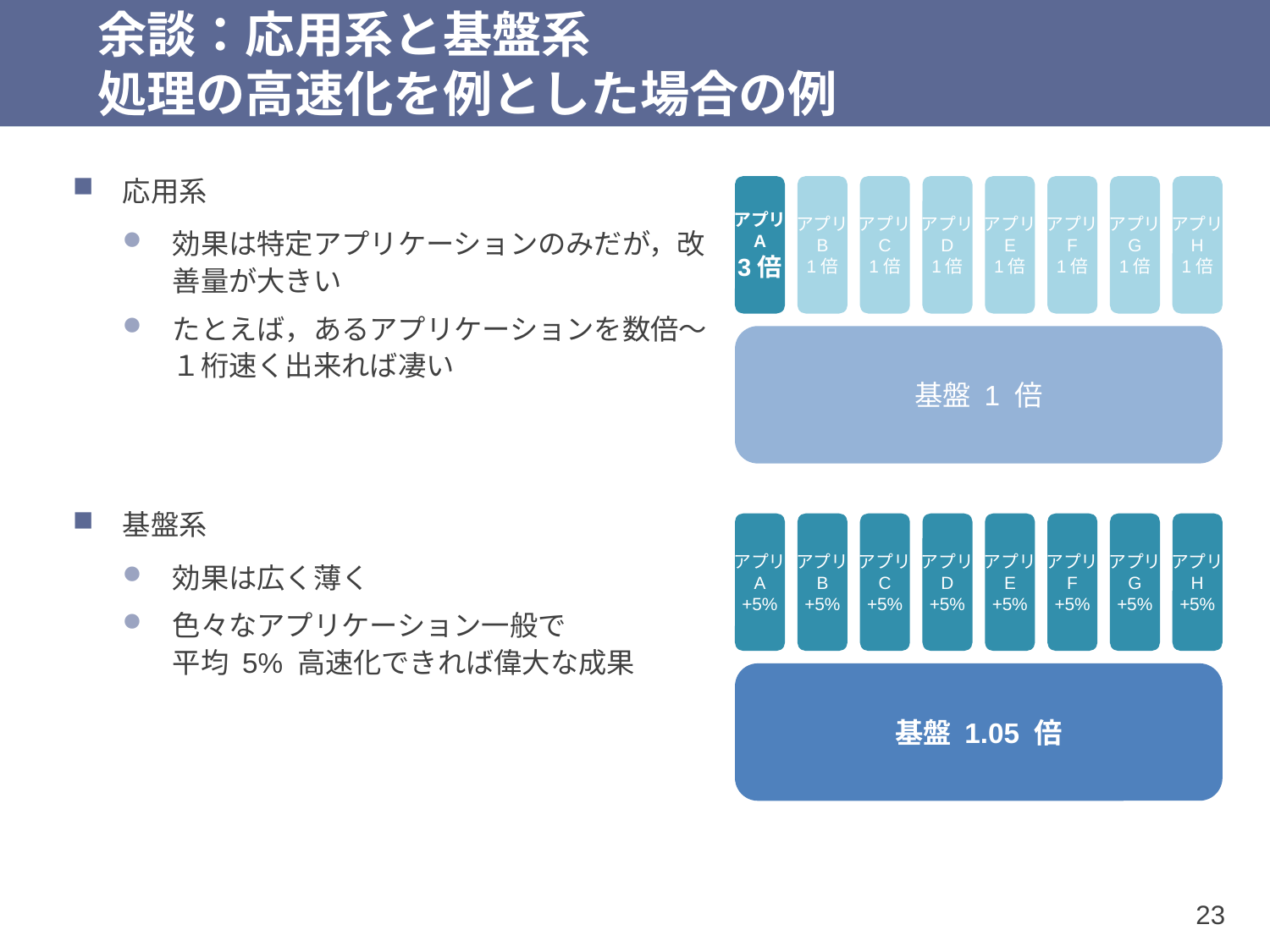

# 余談：応用系と基盤系 処理の高速化を例とした場合の例
応用系
効果は特定アプリケーションのみだが，改善量が大きい
たとえば，あるアプリケーションを数倍～１桁速く出来れば凄い
基盤系
効果は広く薄く
色々なアプリケーション一般で
平均 5% 高速化できれば偉大な成果
アプリ
A
3倍
アプリ
B
1倍
アプリ
C
1倍
アプリ
D
1倍
アプリ
E
1倍
アプリ
F
1倍
アプリ
G
1倍
アプリ
H
1倍
基盤 1 倍
アプリ
A
+5%
アプリ
B
+5%
アプリ
C
+5%
アプリ
D
+5%
アプリ
E
+5%
アプリ
F
+5%
アプリ
G
+5%
アプリ
H
+5%
基盤 1.05 倍